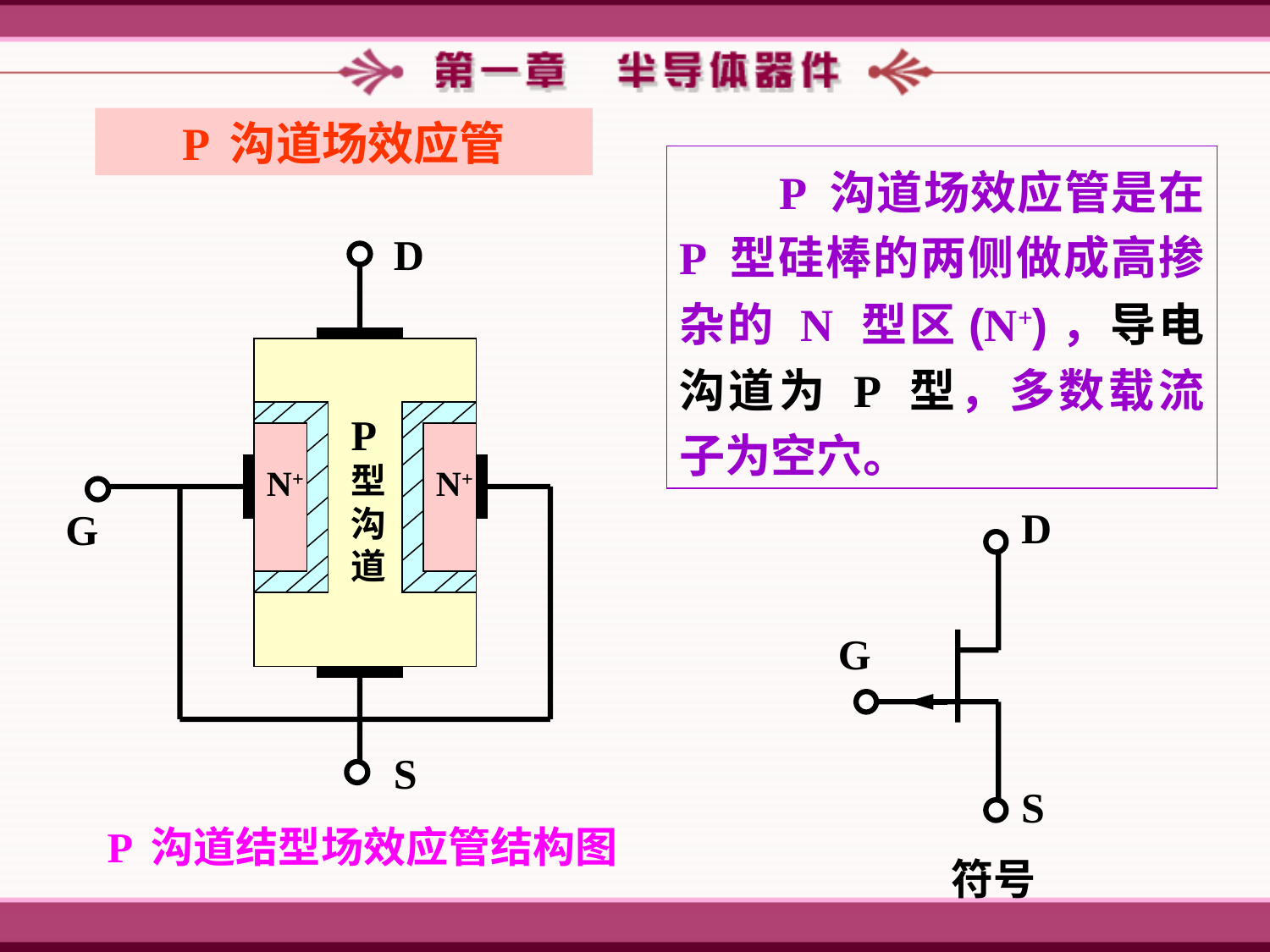

P 沟道场效应管
        P 沟道场效应管是在 P 型硅棒的两侧做成高掺杂的 N 型区(N+)，导电沟道为 P 型，多数载流子为空穴。
D

P型沟道

N+
N+

G

S

D

G

S

符号
　P 沟道结型场效应管结构图